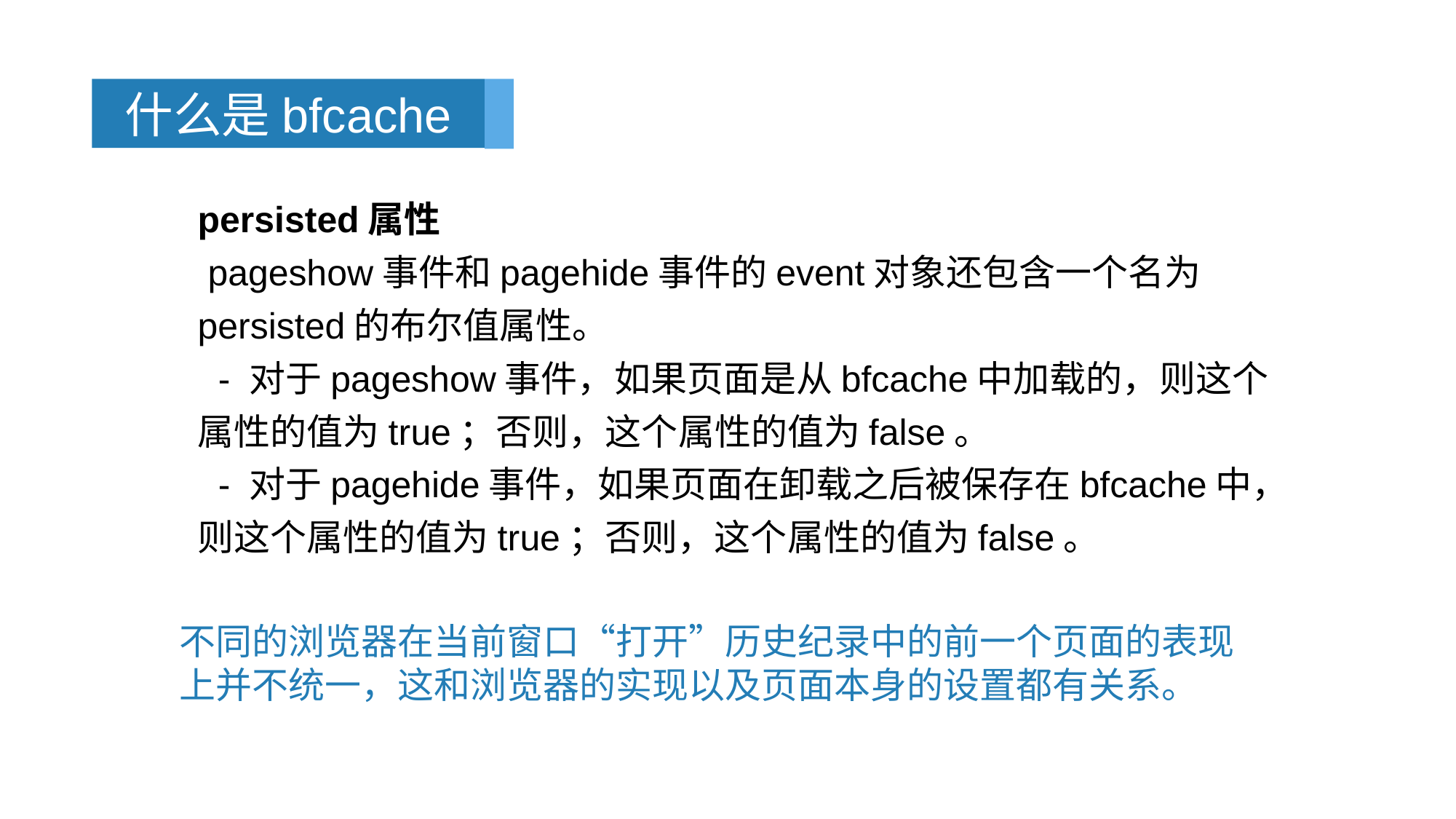

什么是bfcache
persisted属性
 pageshow事件和pagehide事件的event对象还包含一个名为persisted的布尔值属性。
  - 对于pageshow事件，如果页面是从bfcache中加载的，则这个属性的值为true；否则，这个属性的值为false。
  - 对于pagehide事件，如果页面在卸载之后被保存在bfcache中，则这个属性的值为true；否则，这个属性的值为false。
不同的浏览器在当前窗口“打开”历史纪录中的前一个页面的表现上并不统一，这和浏览器的实现以及页面本身的设置都有关系。